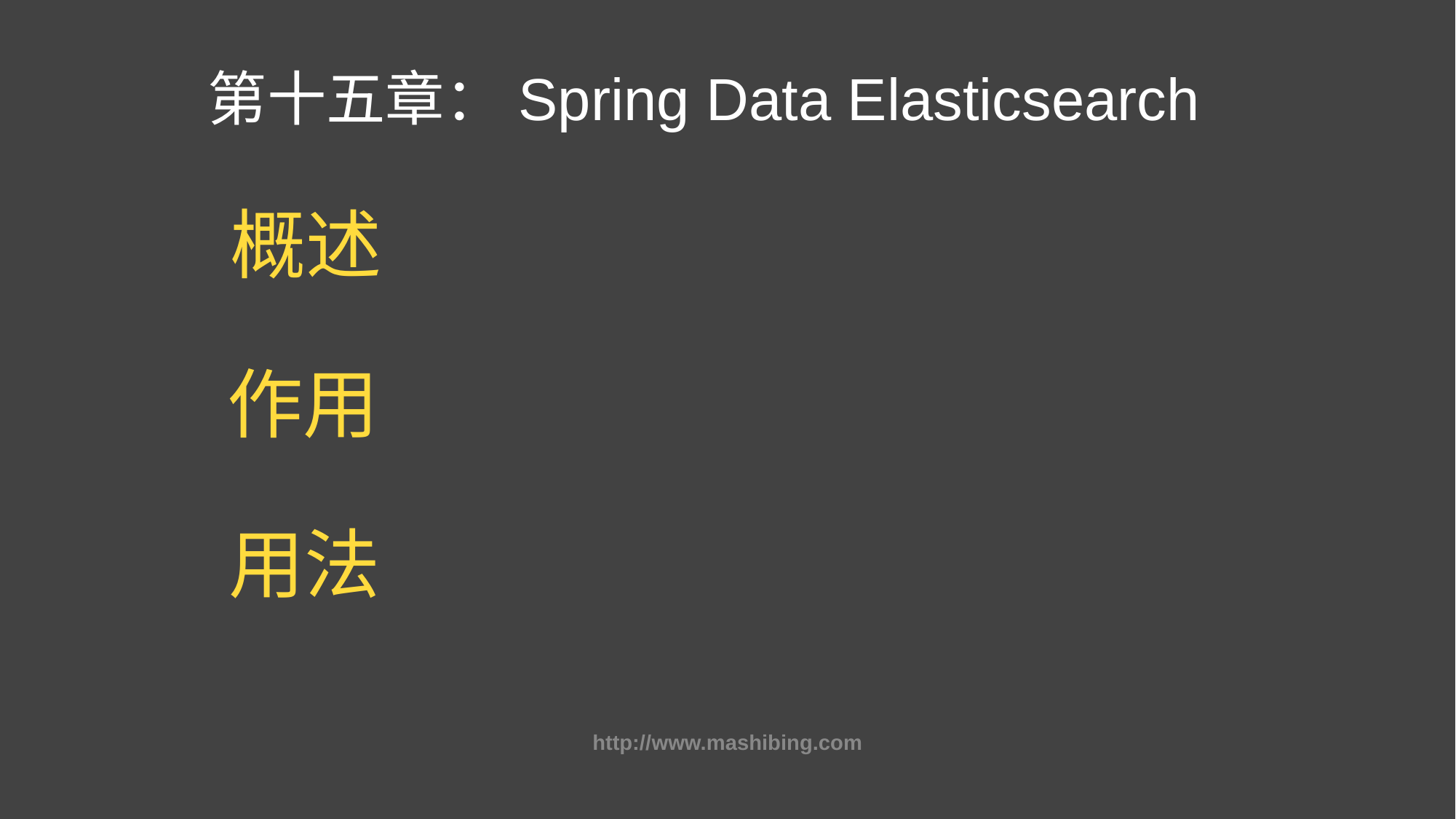

第十五章：Spring Data Elasticsearch
概述
作用

用法
http://www.mashibing.com
1